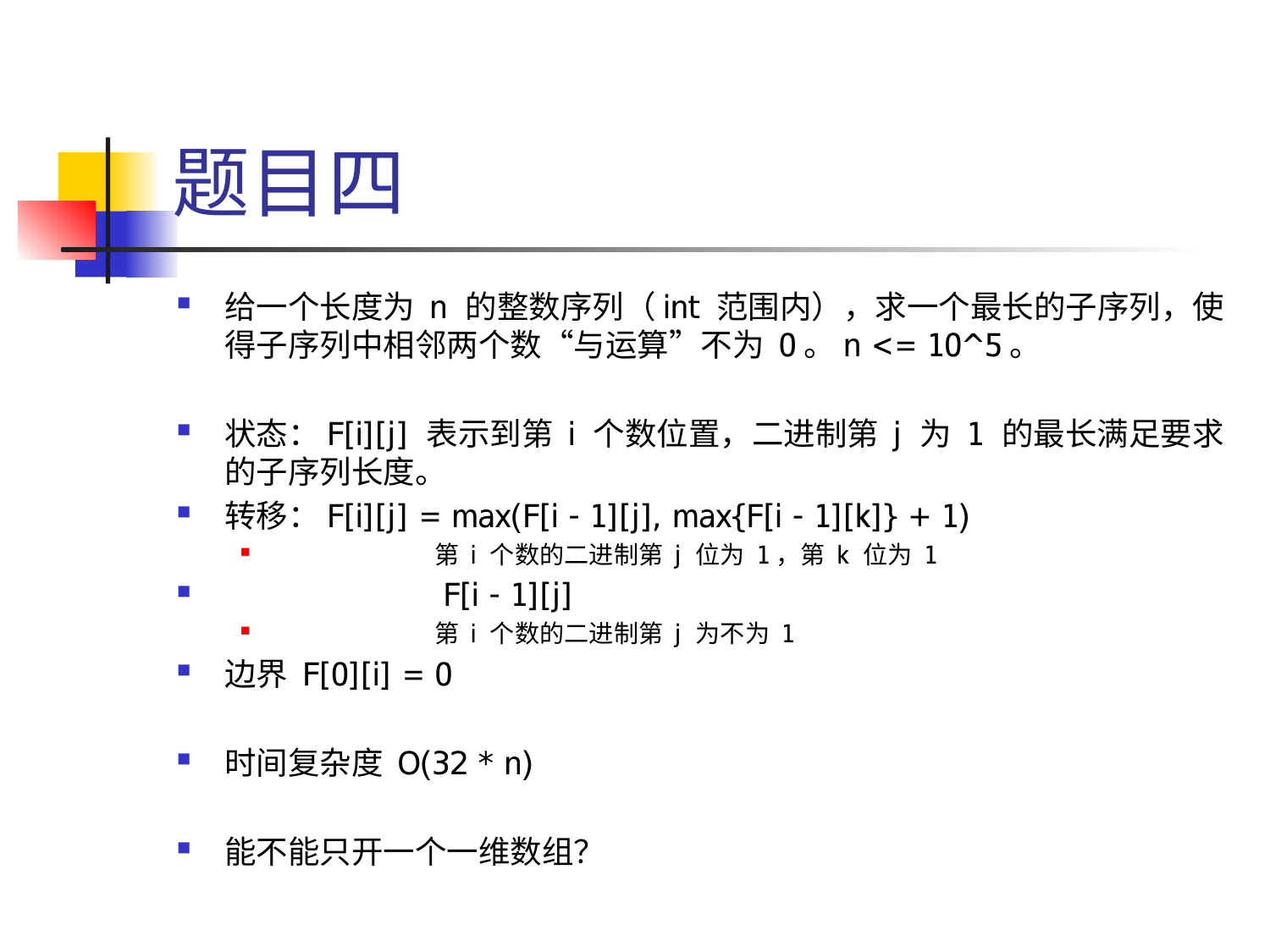

# 题目四
给一个长度为 n 的整数序列（int 范围内），求一个最长的子序列，使得子序列中相邻两个数“与运算”不为 0。n <= 10^5。

状态：F[i][j] 表示到第 i 个数位置，二进制第 j 为 1 的最长满足要求的子序列长度。
转移：F[i][j] = max(F[i - 1][j], max{F[i - 1][k]} + 1)
                           第 i 个数的二进制第 j 位为 1，第 k 位为 1
                      F[i - 1][j]
                           第 i 个数的二进制第 j 为不为 1
边界 F[0][i] = 0

时间复杂度 O(32 * n)

能不能只开一个一维数组？